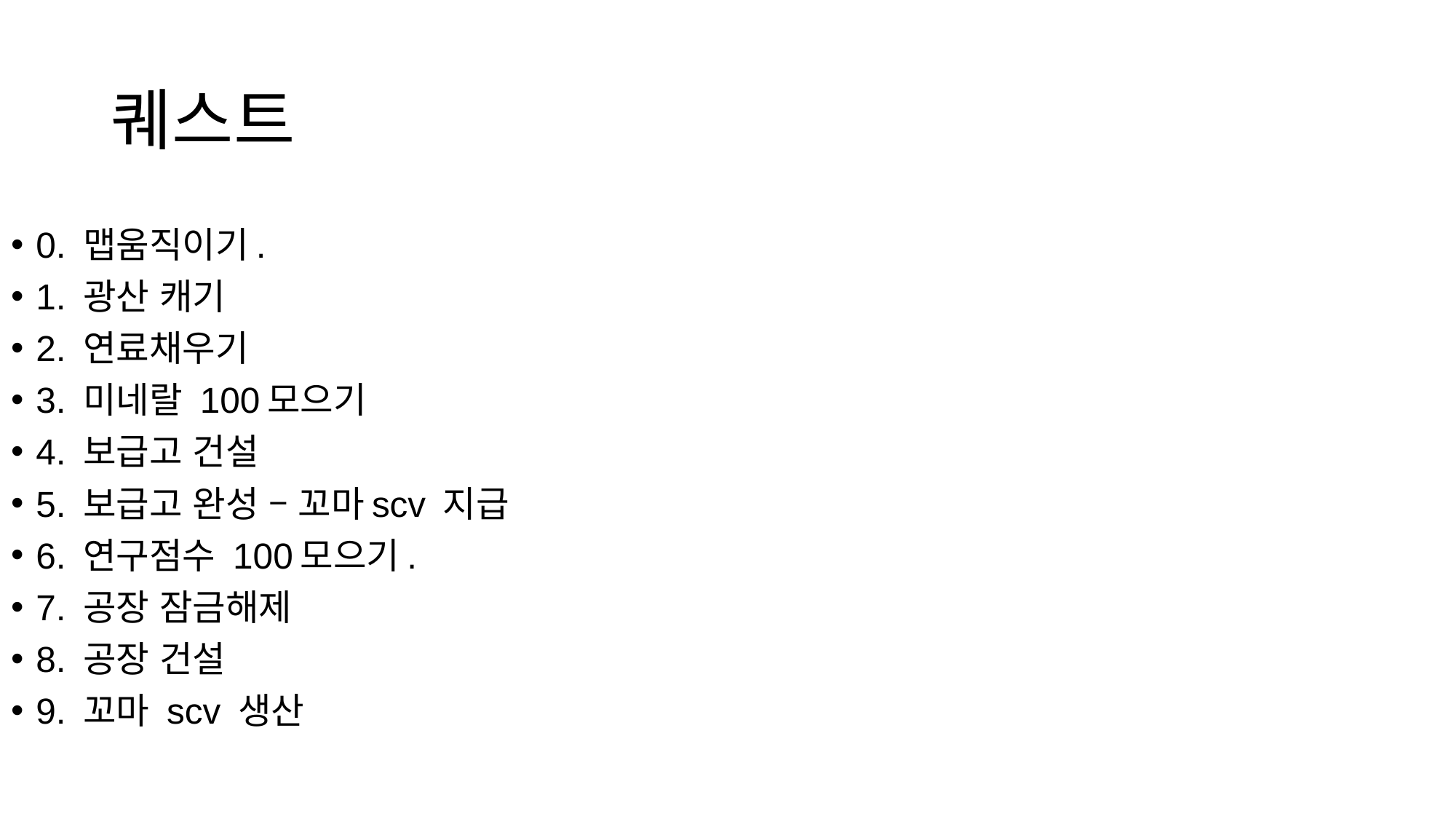

# 퀘스트
0. 맵움직이기.
1. 광산 캐기
2. 연료채우기
3. 미네랄 100모으기
4. 보급고 건설
5. 보급고 완성 – 꼬마scv 지급
6. 연구점수 100모으기.
7. 공장 잠금해제
8. 공장 건설
9. 꼬마 scv 생산